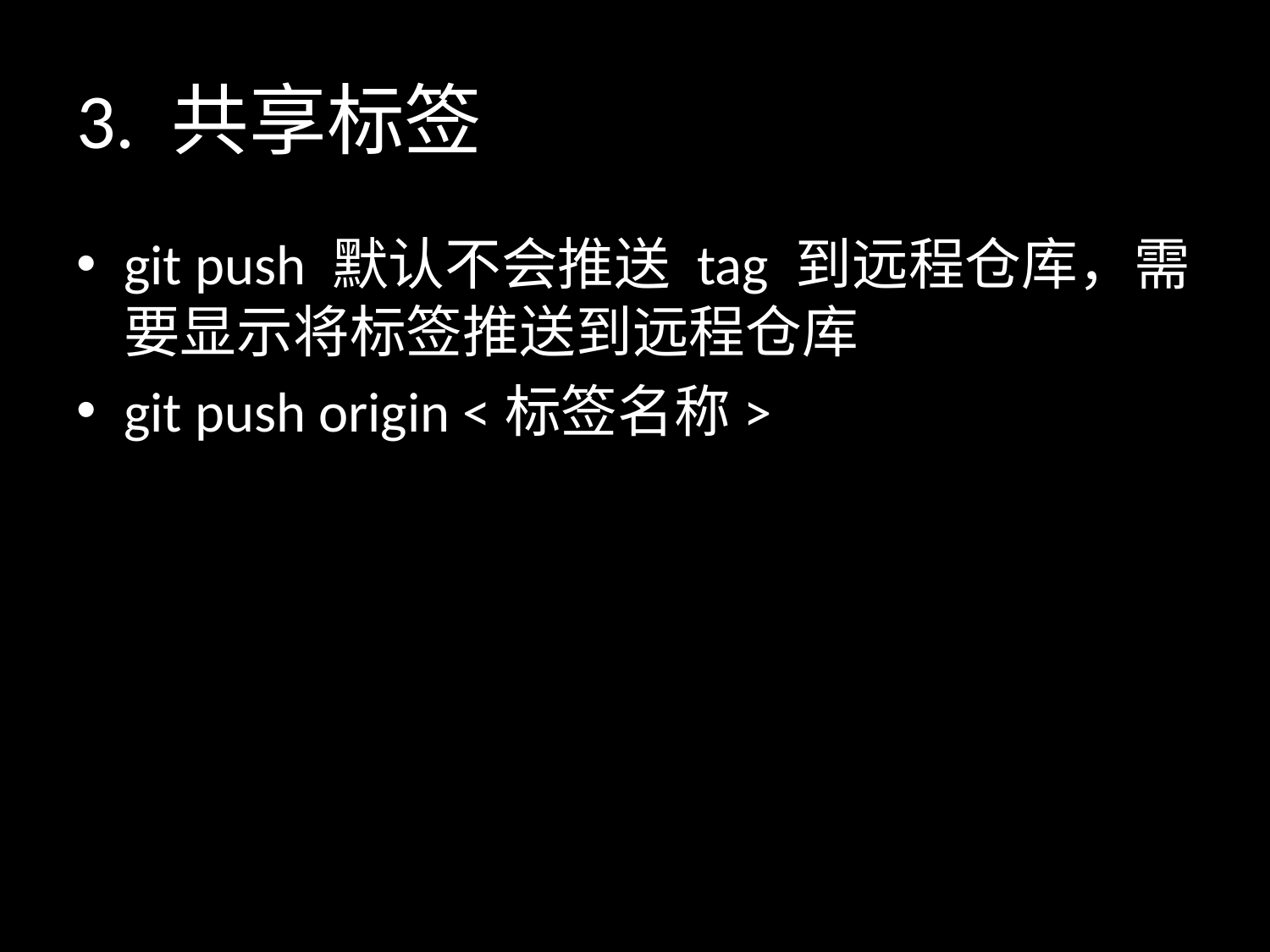

# 3. 共享标签
git push 默认不会推送 tag 到远程仓库，需要显示将标签推送到远程仓库
git push origin <标签名称>